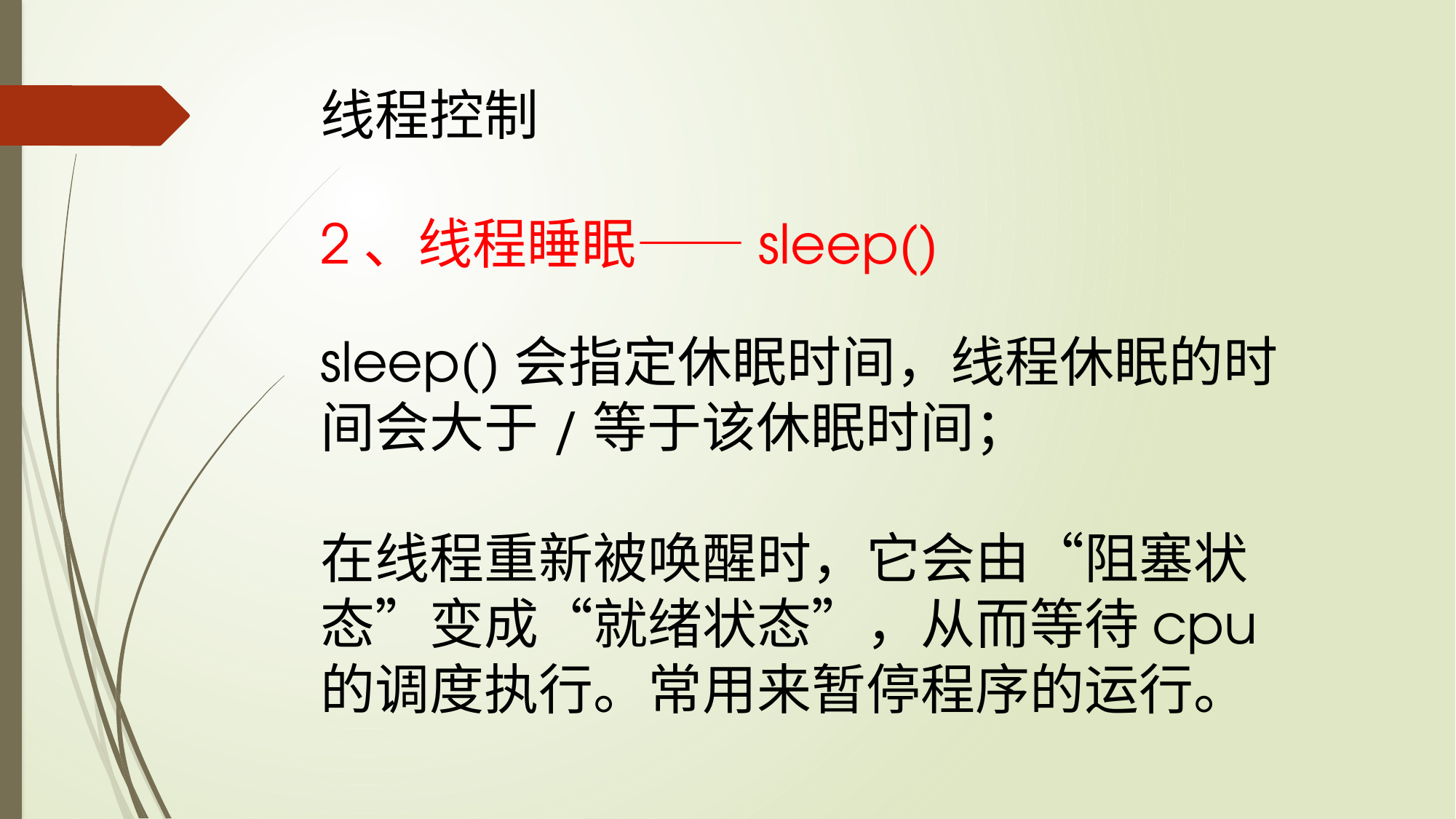

# 线程控制
2、线程睡眠——sleep()
sleep()会指定休眠时间，线程休眠的时间会大于/等于该休眠时间；

在线程重新被唤醒时，它会由“阻塞状态”变成“就绪状态”，从而等待cpu的调度执行。常用来暂停程序的运行。